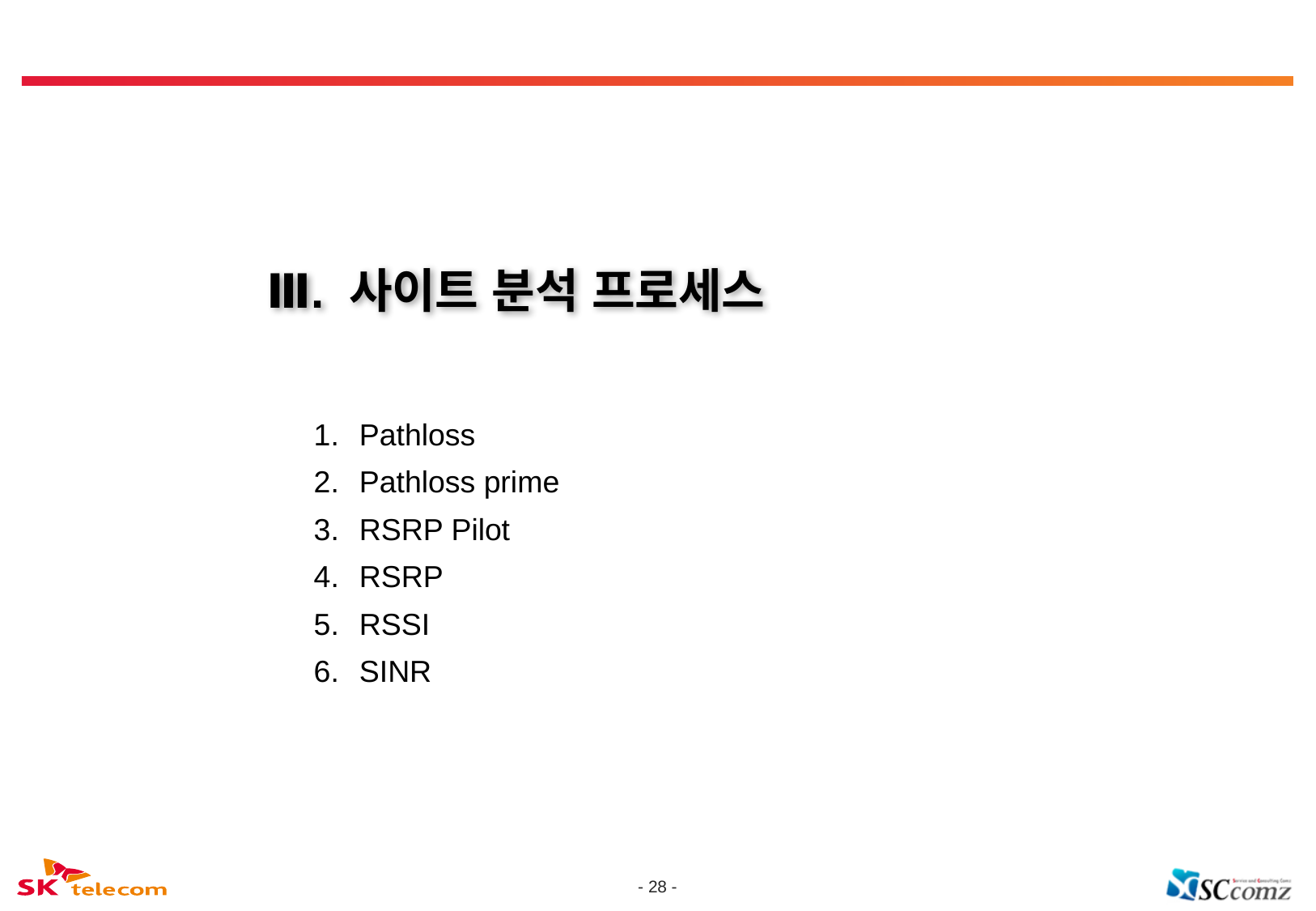

Ⅲ. 사이트 분석 프로세스
Pathloss
Pathloss prime
RSRP Pilot
RSRP
RSSI
SINR